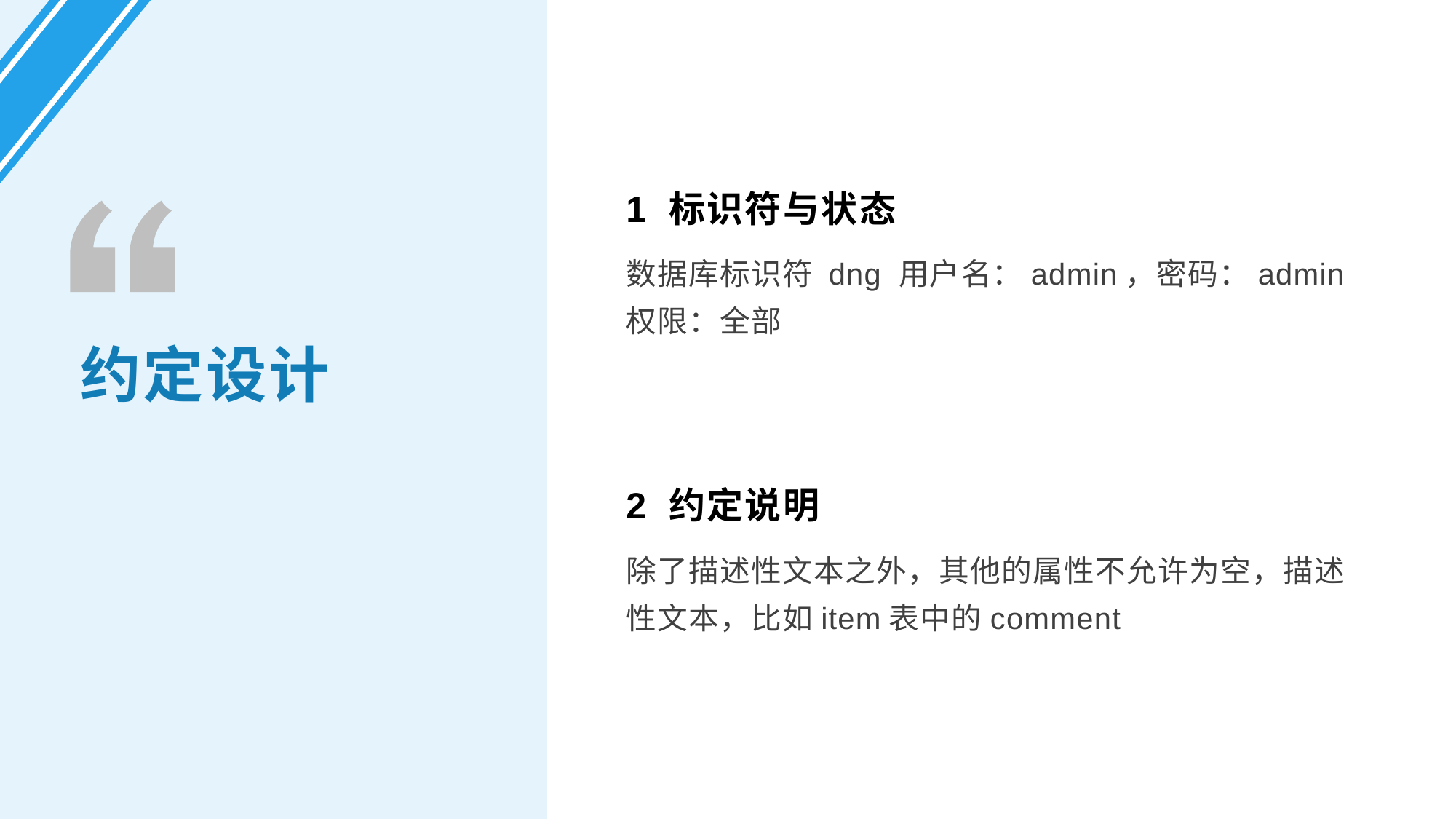

1 标识符与状态

数据库标识符 dng 用户名：admin，密码：admin 权限：全部
约定设计
2 约定说明
除了描述性文本之外，其他的属性不允许为空，描述性文本，比如item表中的comment